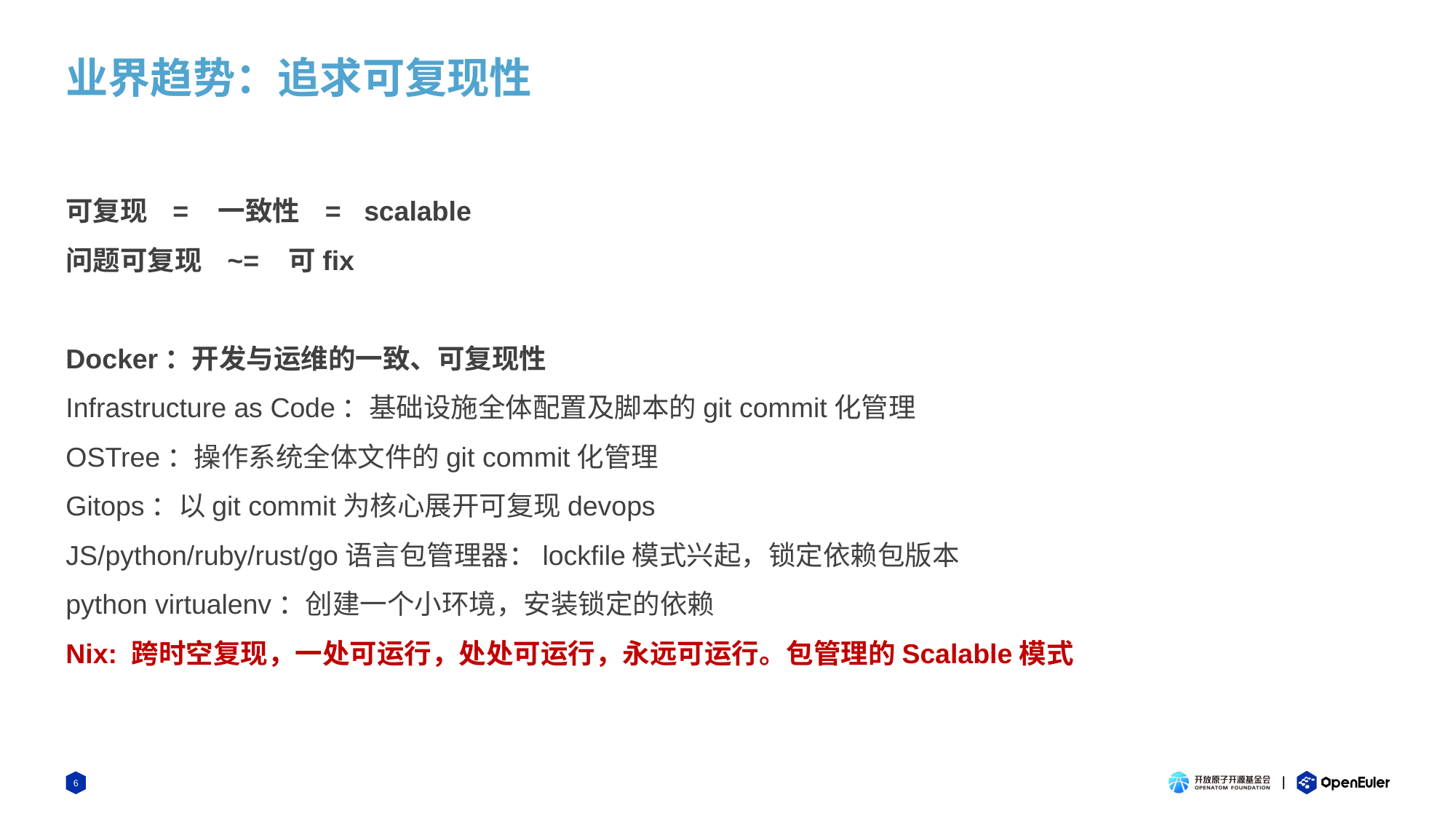

# 业界趋势：追求可复现性
可复现   =   一致性   =   scalable
问题可复现   ~=   可fix

Docker：开发与运维的一致、可复现性
Infrastructure as Code：基础设施全体配置及脚本的git commit化管理
OSTree：操作系统全体文件的git commit化管理
Gitops：以git commit为核心展开可复现devops
JS/python/ruby/rust/go语言包管理器：lockfile模式兴起，锁定依赖包版本
python virtualenv：创建一个小环境，安装锁定的依赖
Nix: 跨时空复现，一处可运行，处处可运行，永远可运行。包管理的Scalable模式